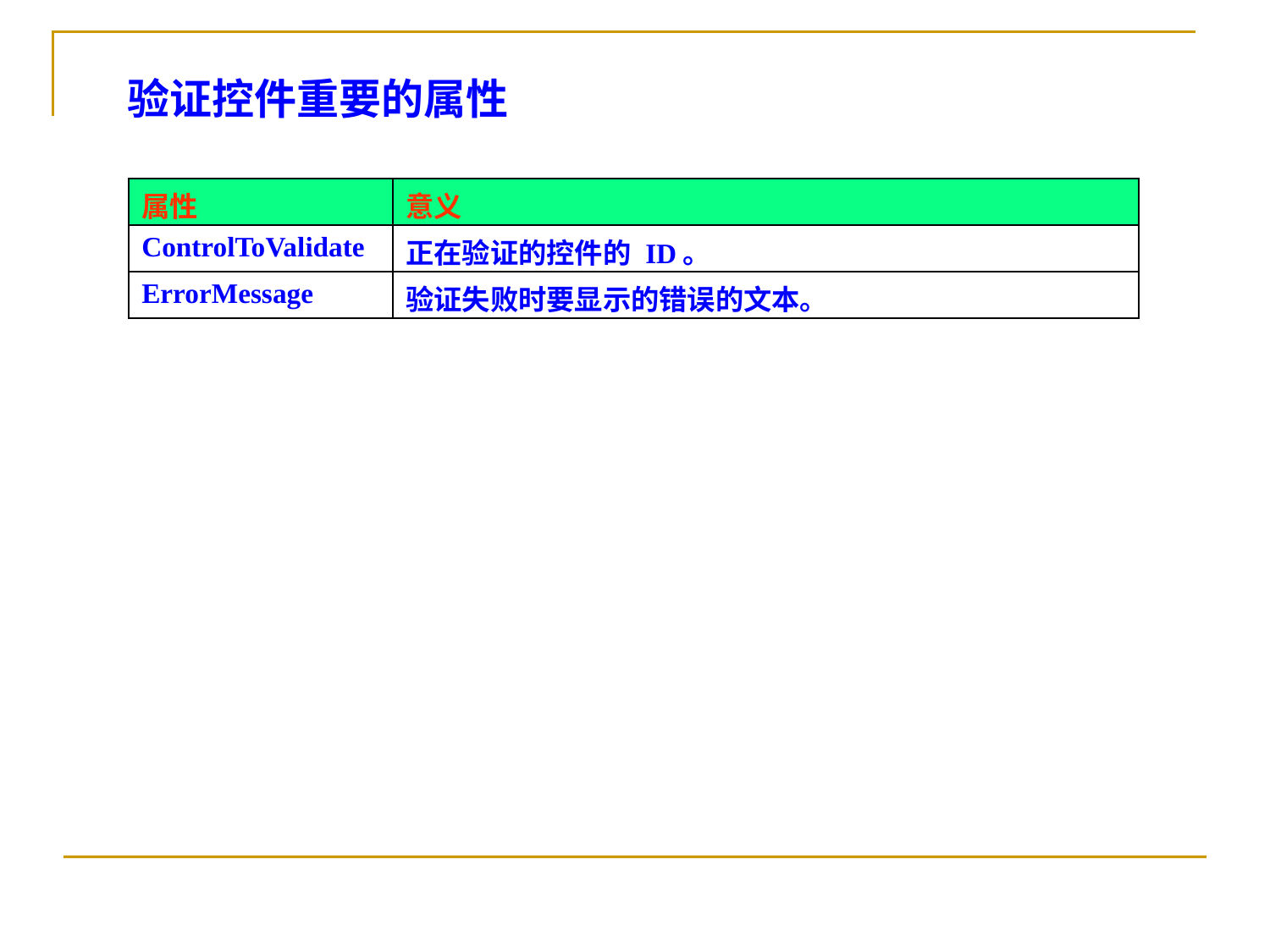

验证控件重要的属性
| 属性 | 意义 |
| --- | --- |
| ControlToValidate | 正在验证的控件的 ID。 |
| ErrorMessage | 验证失败时要显示的错误的文本。 |